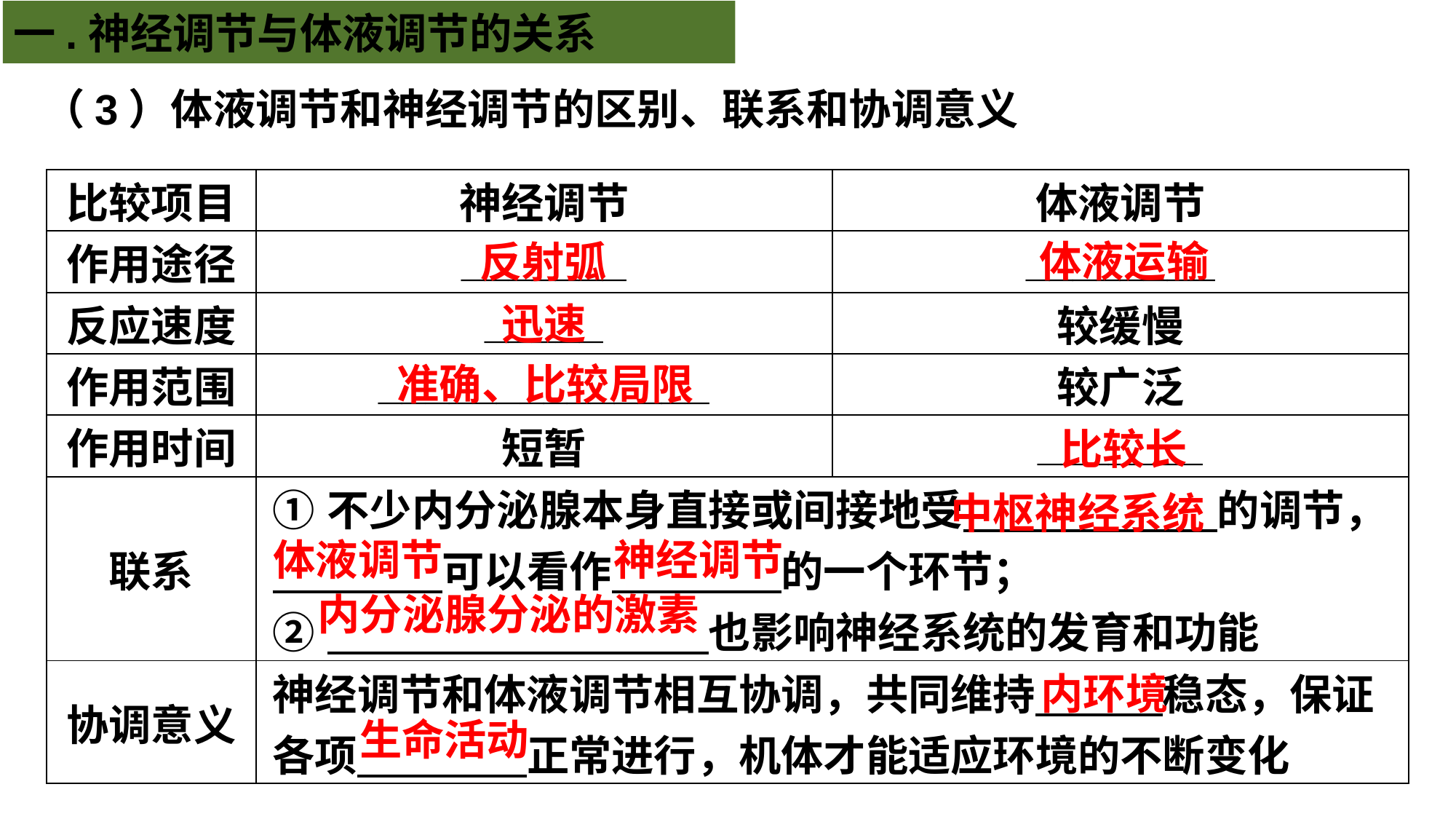

一.神经调节与体液调节的关系
（3）体液调节和神经调节的区别、联系和协调意义
| 比较项目 | 神经调节 | 体液调节 |
| --- | --- | --- |
| 作用途径 | \_\_\_\_\_\_\_ | \_\_\_\_\_\_\_\_ |
| 反应速度 | \_\_\_\_\_ | 较缓慢 |
| 作用范围 | \_\_\_\_\_\_\_\_\_\_\_\_\_\_ | 较广泛 |
| 作用时间 | 短暂 | \_\_\_\_\_\_\_ |
| 联系 | ①不少内分泌腺本身直接或间接地受　　　　　　的调节， 　　　　可以看作　　　　的一个环节； ②　　　　　　　　　也影响神经系统的发育和功能 |  |
| 协调意义 | 神经调节和体液调节相互协调，共同维持　　　稳态，保证各项　　　　正常进行，机体才能适应环境的不断变化 |  |
体液运输
反射弧
迅速
准确、比较局限
比较长
中枢神经系统
体液调节
神经调节
内分泌腺分泌的激素
内环境
生命活动